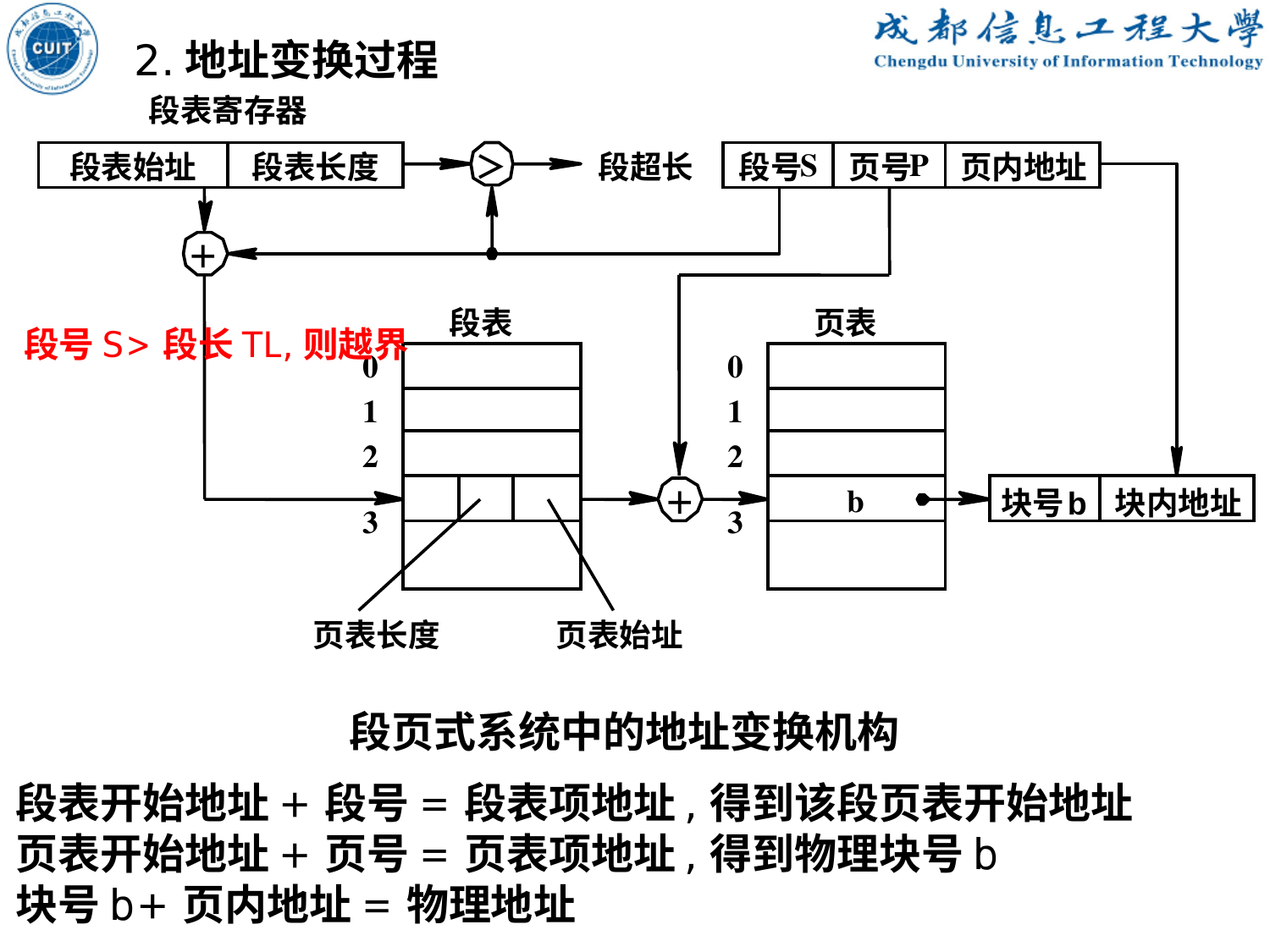

2.地址变换过程
段表寄存器

S
P
段表始址
段表长度
＞
段超长
段号
页号
页内地址

＋

段表
页表

0
0

1
1

2
2

b

＋
块号
b
块内地址

3
3

页表长度
页表始址
 段页式系统中的地址变换机构
段号S>段长TL,则越界
段表开始地址+段号=段表项地址,得到该段页表开始地址
页表开始地址+页号=页表项地址,得到物理块号b
块号b+页内地址=物理地址